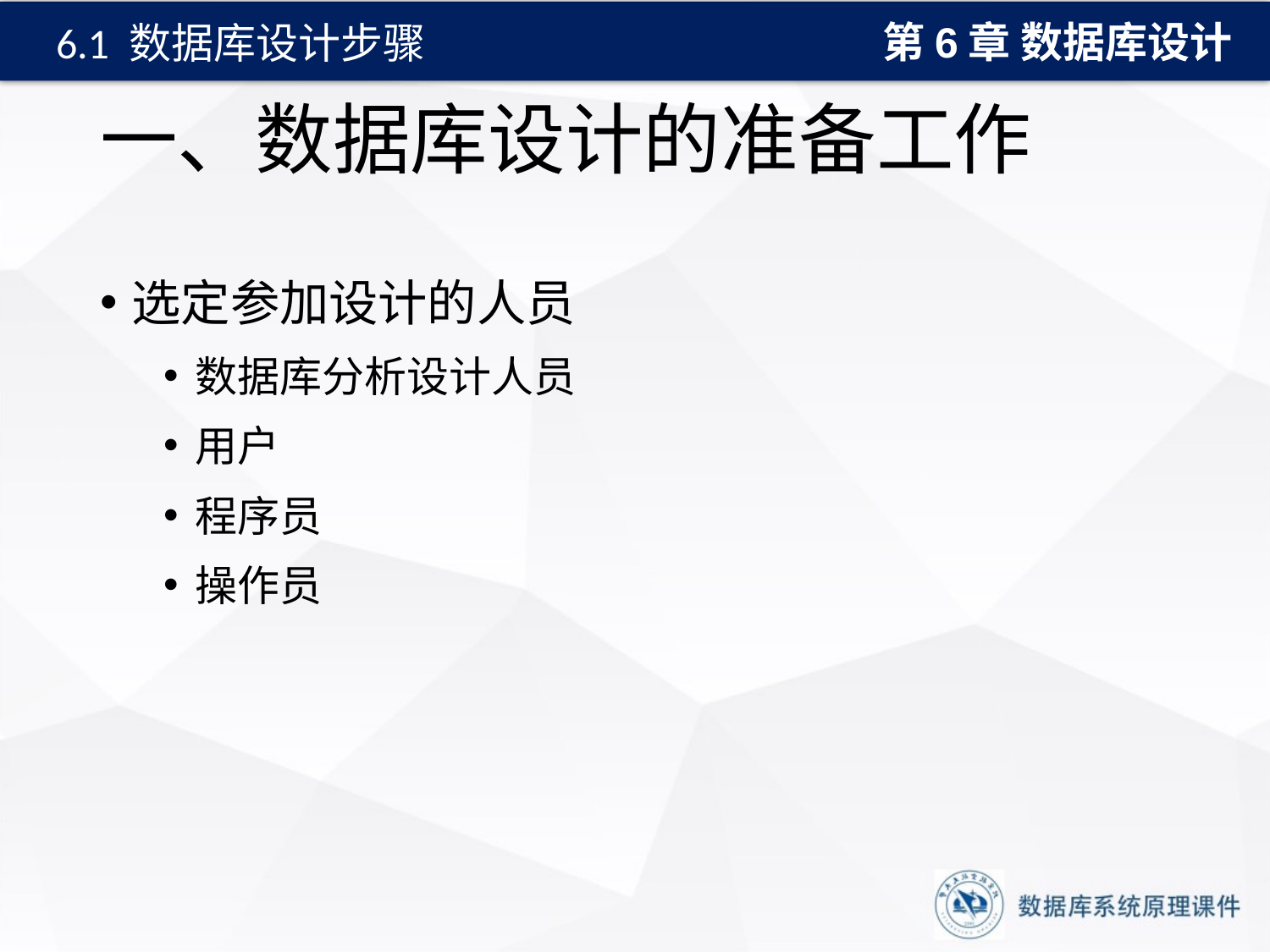

第6章 数据库设计
6.1 数据库设计步骤
第6章 数据库设计
6.1 数据库设计步骤
# 一、数据库设计的准备工作
选定参加设计的人员
数据库分析设计人员
用户
程序员
操作员